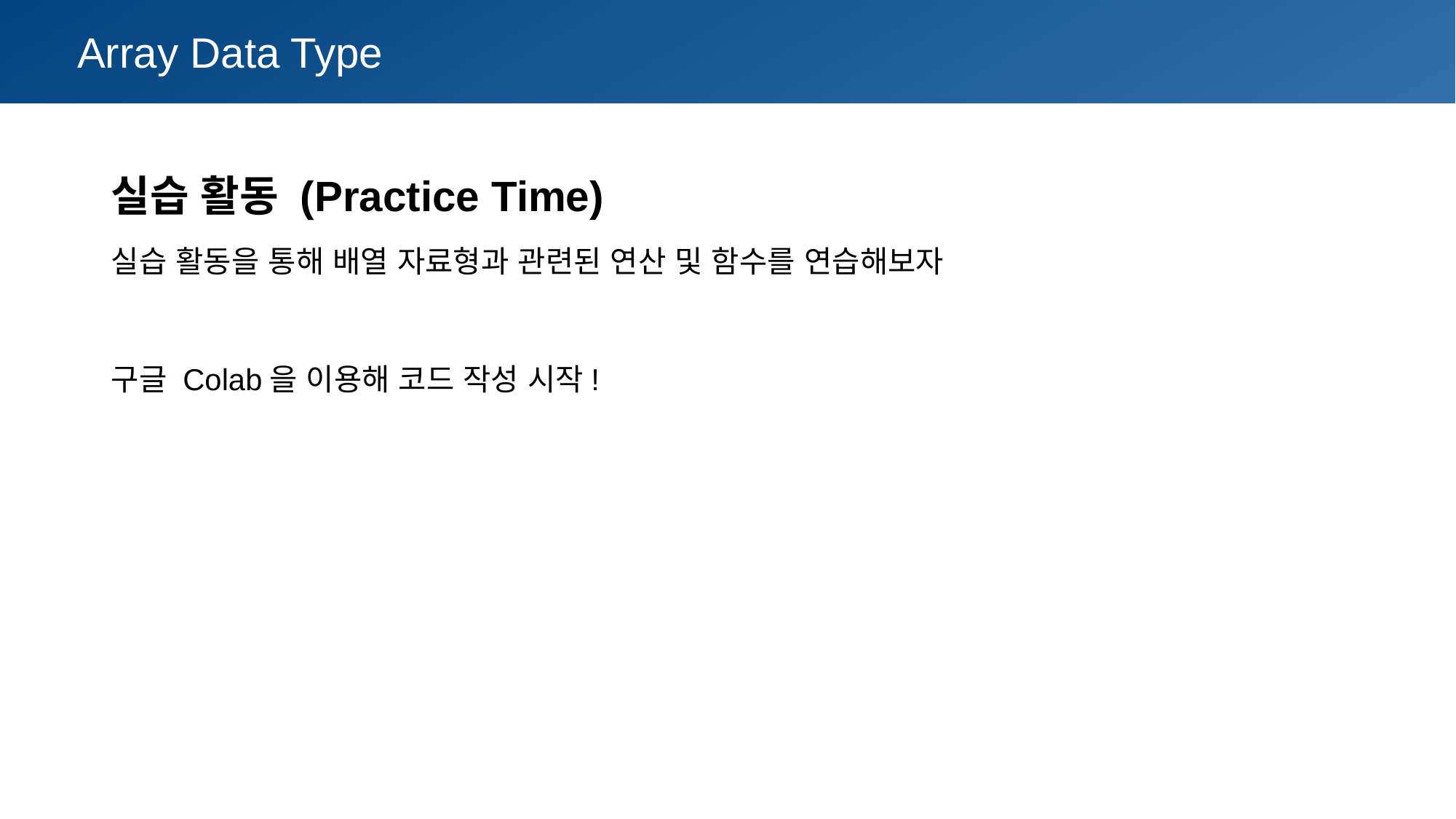

Array Data Type
실습 활동 (Practice Time)
실습 활동을 통해 배열 자료형과 관련된 연산 및 함수를 연습해보자

구글 Colab을 이용해 코드 작성 시작!